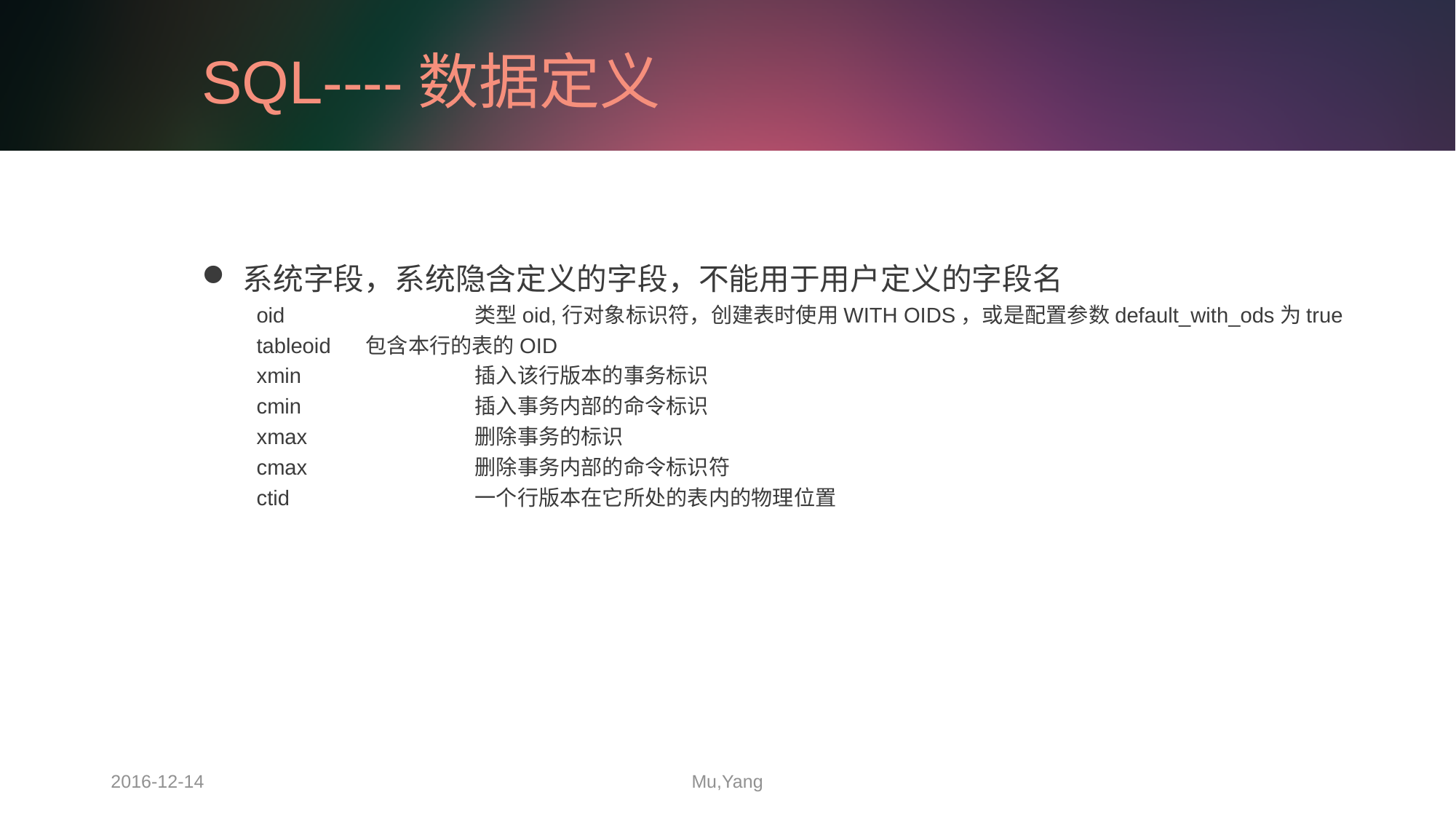

# SQL----数据定义

系统字段，系统隐含定义的字段，不能用于用户定义的字段名
oid		类型oid,行对象标识符，创建表时使用WITH OIDS，或是配置参数default_with_ods为true
tableoid	包含本行的表的OID
xmin		插入该行版本的事务标识
cmin		插入事务内部的命令标识
xmax		删除事务的标识
cmax		删除事务内部的命令标识符
ctid		一个行版本在它所处的表内的物理位置
2016-12-14
Mu,Yang
58